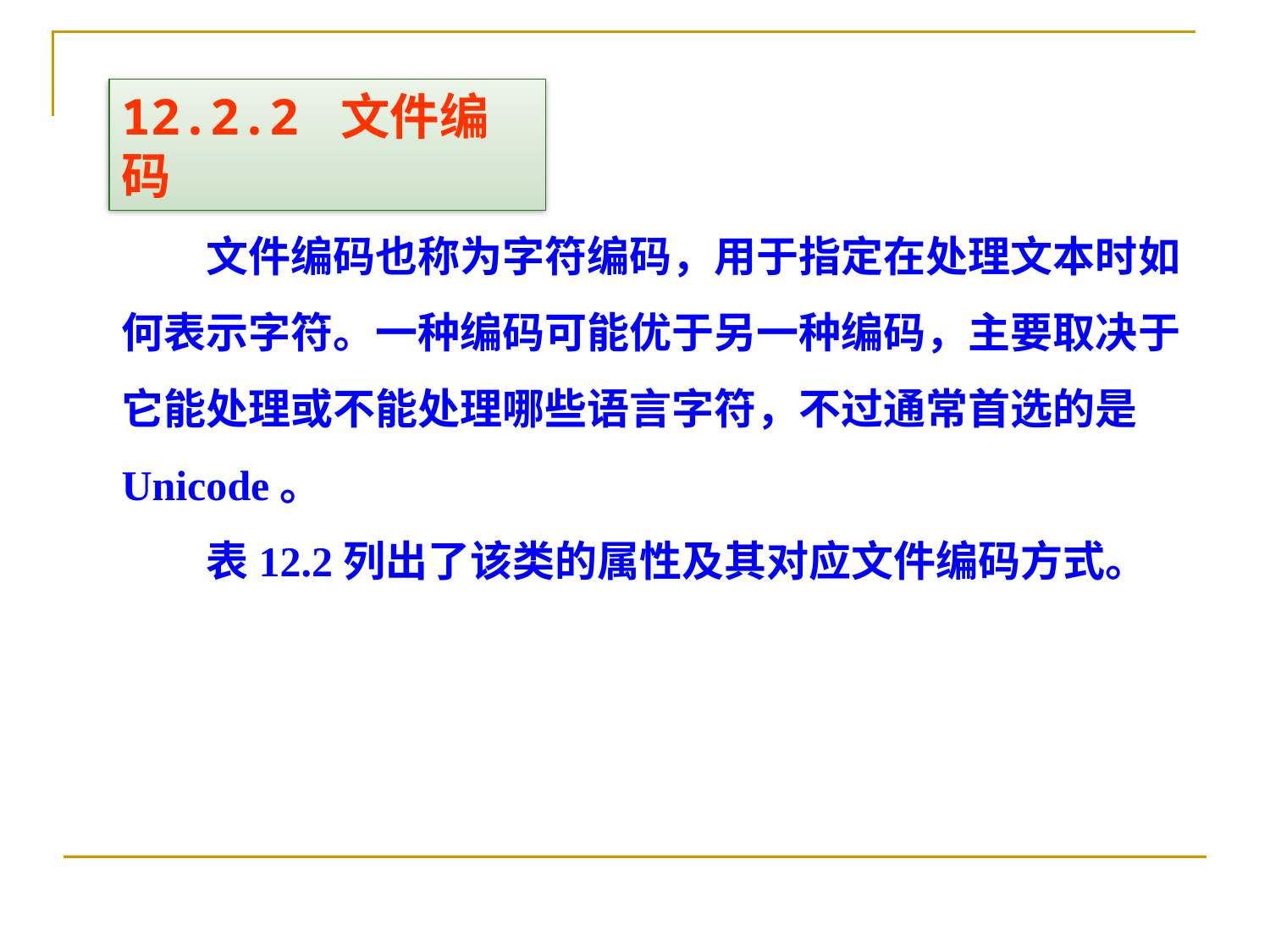

12.2.2 文件编码
　　文件编码也称为字符编码，用于指定在处理文本时如何表示字符。一种编码可能优于另一种编码，主要取决于它能处理或不能处理哪些语言字符，不过通常首选的是Unicode。
　　表12.2列出了该类的属性及其对应文件编码方式。